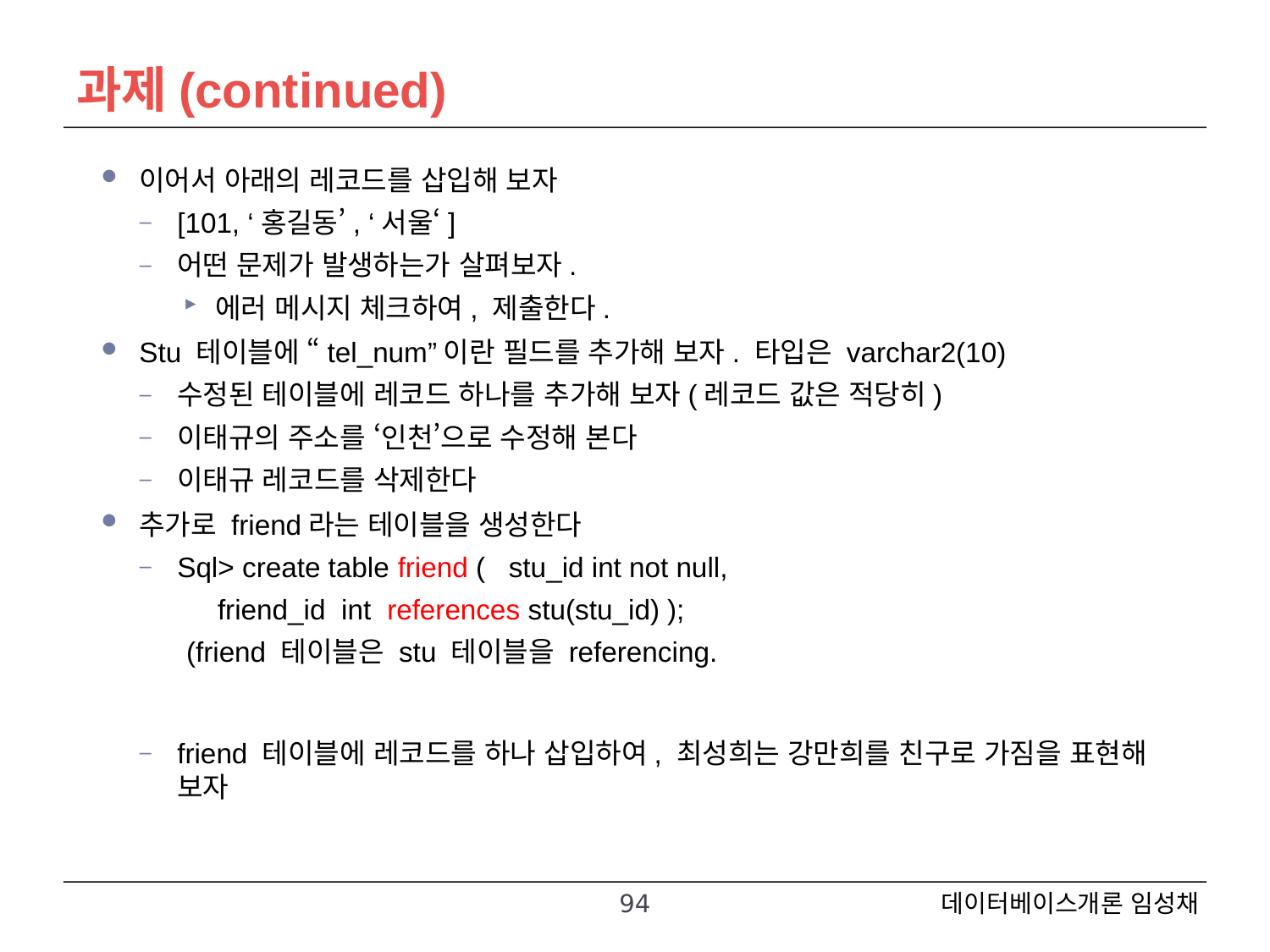

# 과제(continued)
이어서 아래의 레코드를 삽입해 보자
[101, ‘홍길동’, ‘서울‘]
어떤 문제가 발생하는가 살펴보자.
에러 메시지 체크하여, 제출한다.
Stu 테이블에 “tel_num”이란 필드를 추가해 보자. 타입은 varchar2(10)
수정된 테이블에 레코드 하나를 추가해 보자(레코드 값은 적당히)
이태규의 주소를 ‘인천’으로 수정해 본다
이태규 레코드를 삭제한다
추가로 friend라는 테이블을 생성한다
Sql> create table friend (   stu_id int not null,
          friend_id  int  references stu(stu_id) );
      (friend 테이블은 stu 테이블을 referencing.

friend 테이블에 레코드를 하나 삽입하여, 최성희는 강만희를 친구로 가짐을 표현해 보자
94
데이터베이스개론 임성채